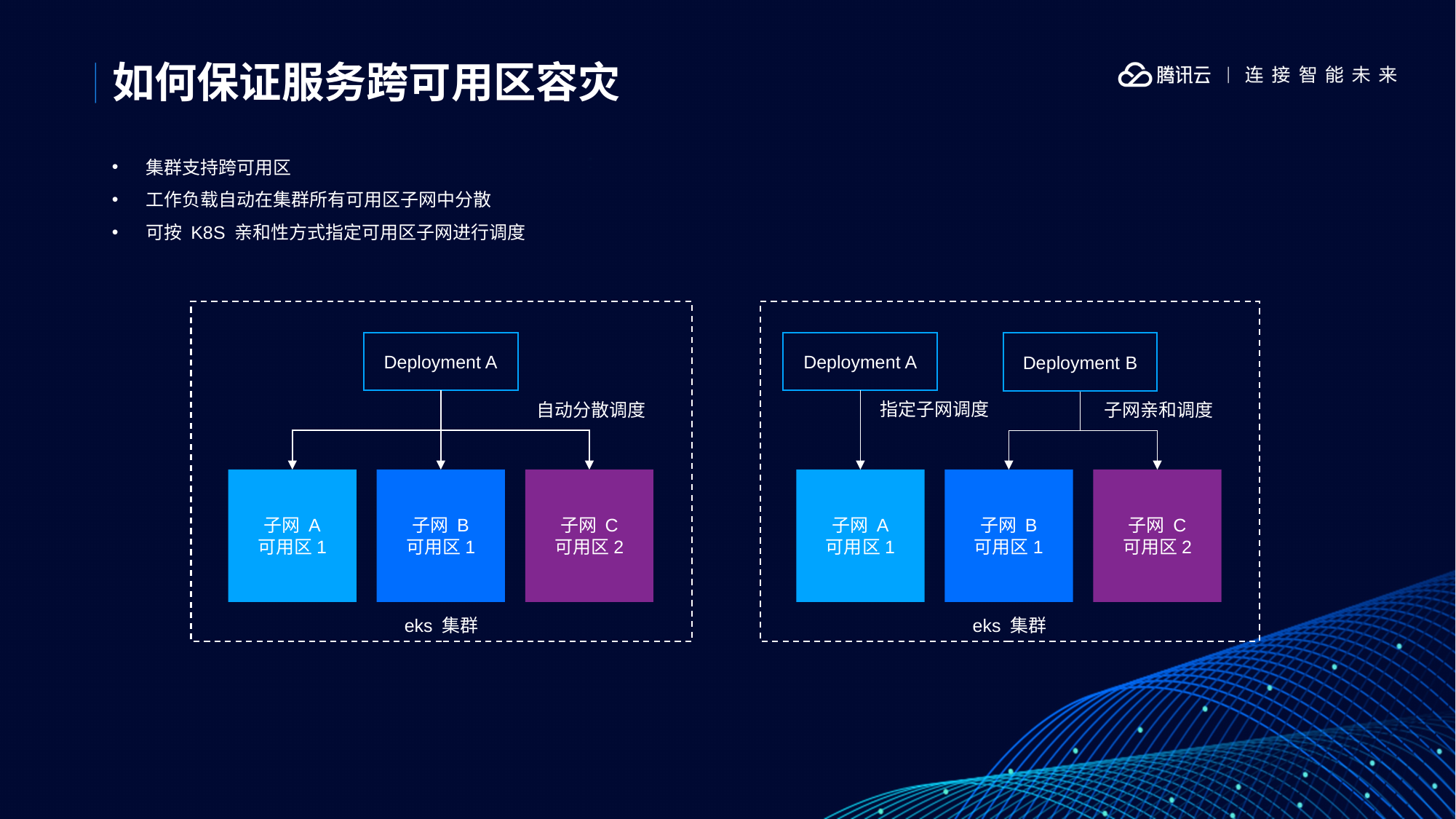

如何保证服务跨可用区容灾
集群支持跨可用区
工作负载自动在集群所有可用区子网中分散
可按 K8S 亲和性方式指定可用区子网进行调度
eks 集群
eks 集群
Deployment A
Deployment A
Deployment B
指定子网调度
自动分散调度
子网亲和调度
子网 A
可用区1
子网 B
可用区1
子网 C
可用区2
子网 A
可用区1
子网 B
可用区1
子网 C
可用区2